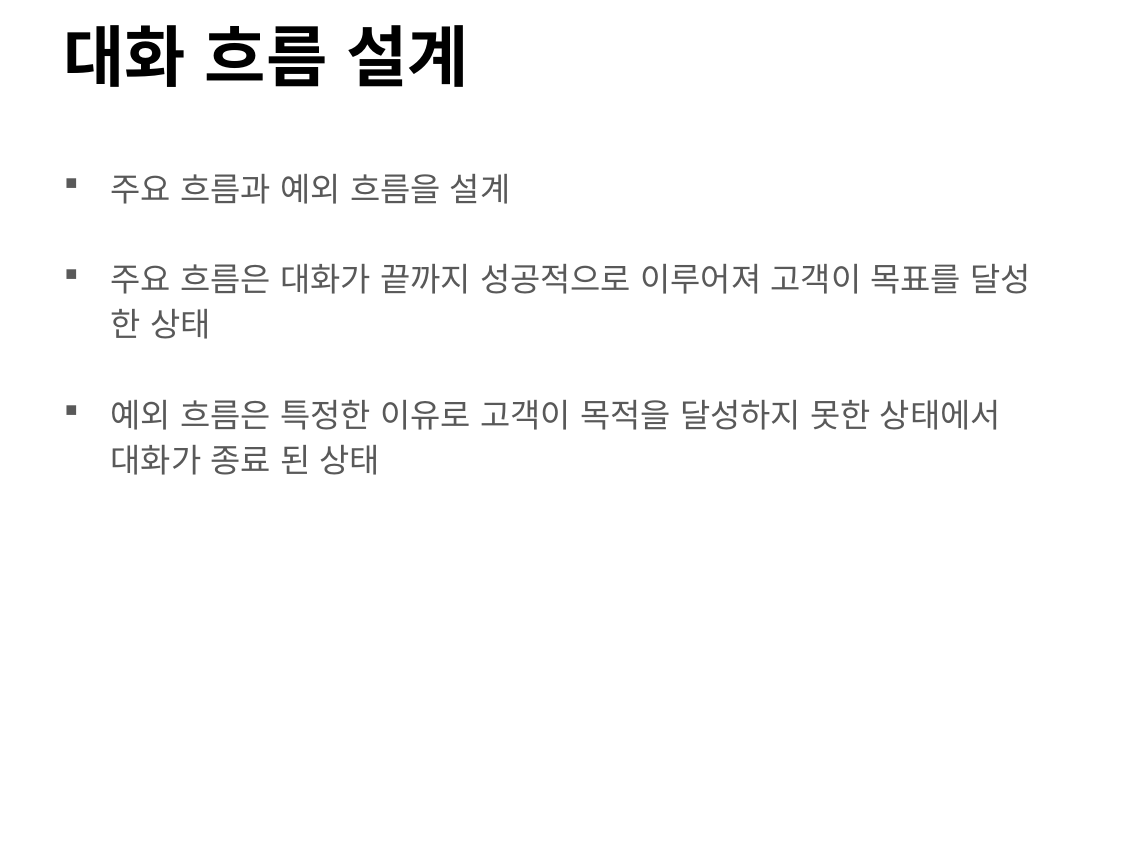

# 대화 흐름 설계
주요 흐름과 예외 흐름을 설계

주요 흐름은 대화가 끝까지 성공적으로 이루어져 고객이 목표를 달성 한 상태

예외 흐름은 특정한 이유로 고객이 목적을 달성하지 못한 상태에서 대화가 종료 된 상태